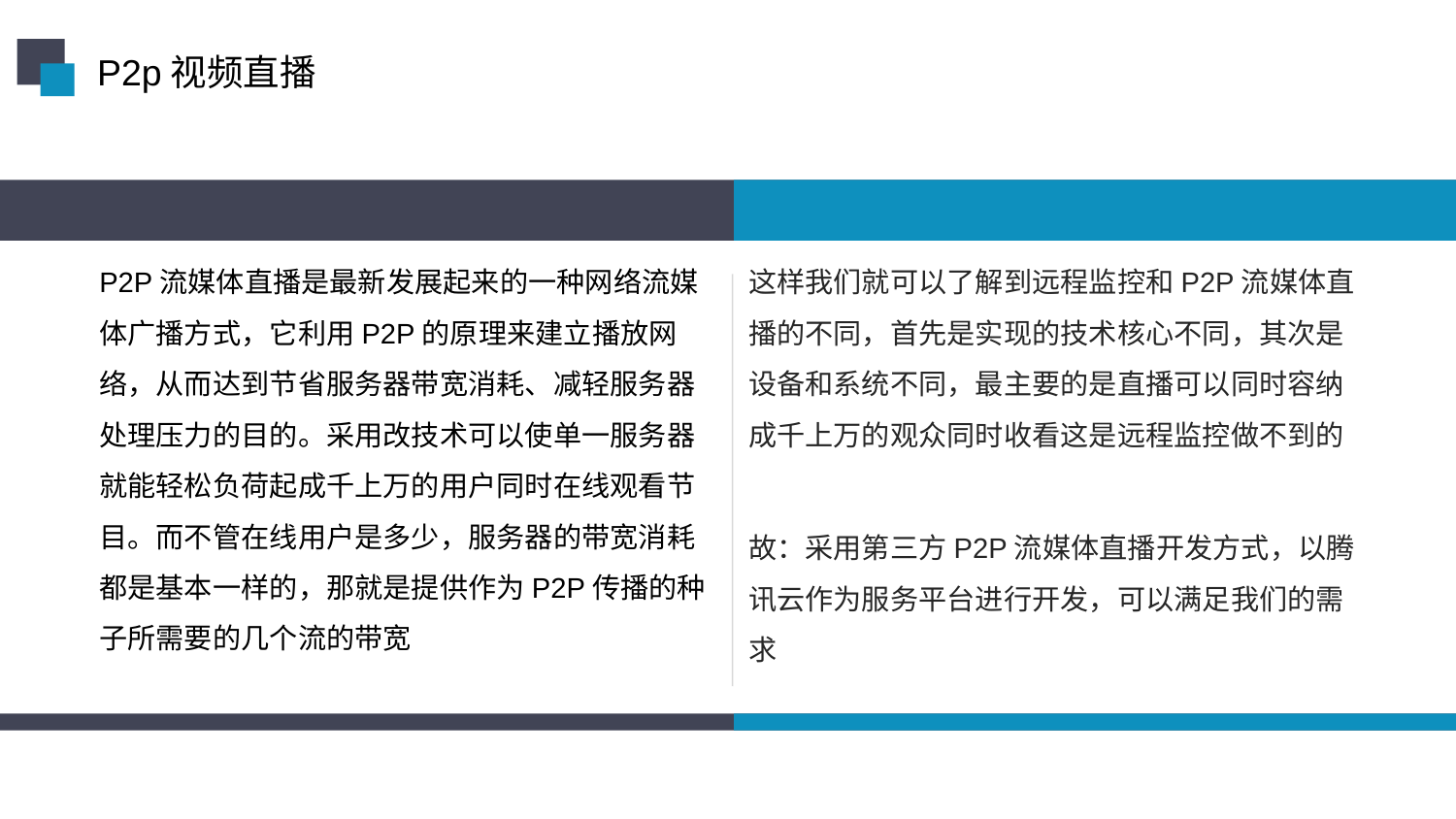

P2p视频直播

P2P流媒体直播是最新发展起来的一种网络流媒体广播方式，它利用P2P的原理来建立播放网络，从而达到节省服务器带宽消耗、减轻服务器处理压力的目的。采用改技术可以使单一服务器就能轻松负荷起成千上万的用户同时在线观看节目。而不管在线用户是多少，服务器的带宽消耗都是基本一样的，那就是提供作为P2P传播的种子所需要的几个流的带宽
这样我们就可以了解到远程监控和P2P流媒体直播的不同，首先是实现的技术核心不同，其次是设备和系统不同，最主要的是直播可以同时容纳成千上万的观众同时收看这是远程监控做不到的

故：采用第三方P2P流媒体直播开发方式，以腾讯云作为服务平台进行开发，可以满足我们的需求